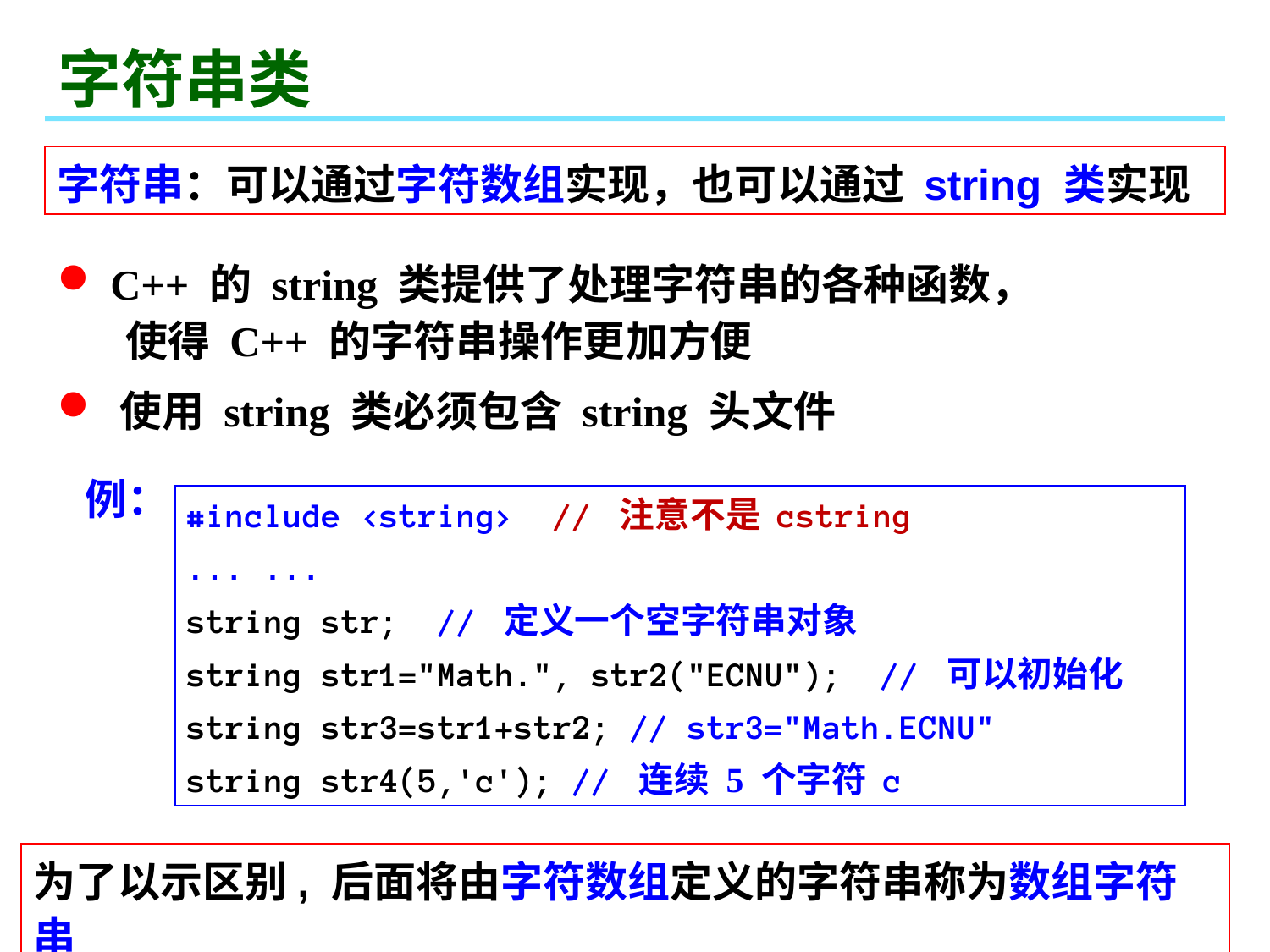

# 字符串类
字符串：可以通过字符数组实现，也可以通过 string 类实现
 C++ 的 string 类提供了处理字符串的各种函数，
    使得 C++ 的字符串操作更加方便
 使用 string 类必须包含 string 头文件
例：
#include <string>  // 注意不是 cstring
... ...
string str;  // 定义一个空字符串对象
string str1="Math.", str2("ECNU");  // 可以初始化
string str3=str1+str2; // str3="Math.ECNU"
string str4(5,'c'); // 连续 5 个字符 c
为了以示区别, 后面将由字符数组定义的字符串称为数组字符串